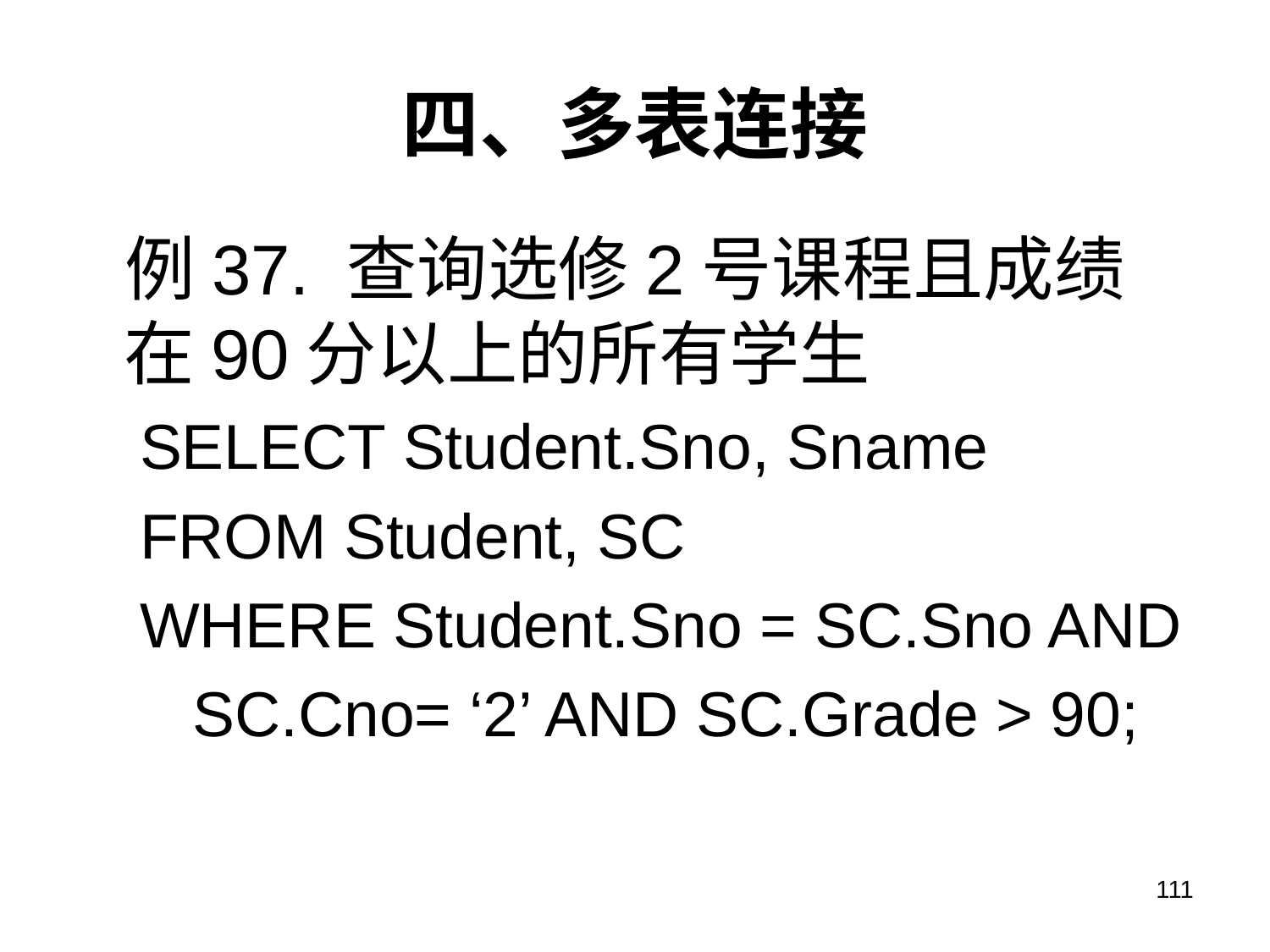

# 四、多表连接
  例37. 查询选修2号课程且成绩在90分以上的所有学生
SELECT Student.Sno, Sname
FROM Student, SC
WHERE Student.Sno = SC.Sno AND
   SC.Cno= ‘2’ AND SC.Grade > 90;
111